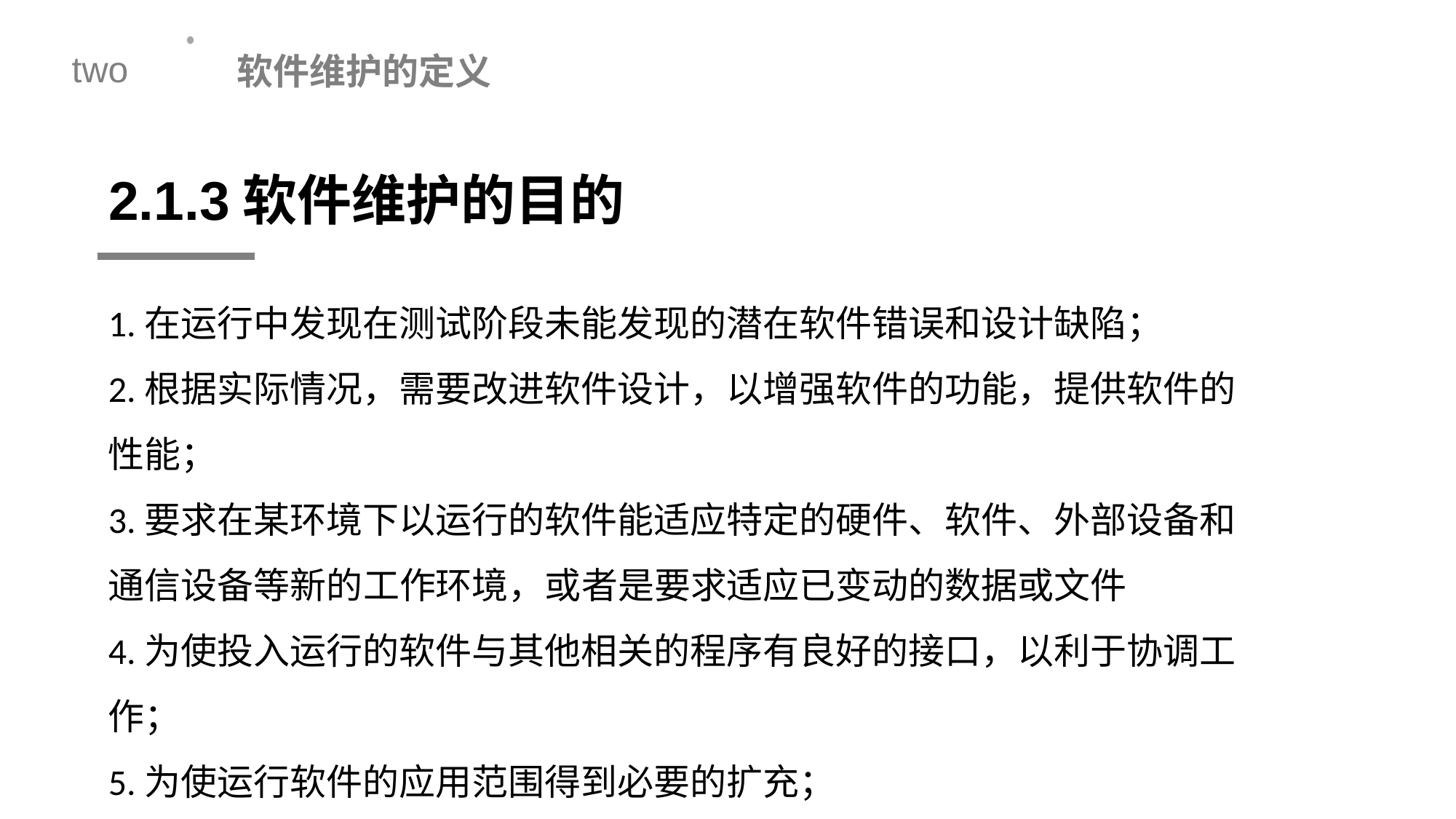

软件维护的定义

two
2.1.3软件维护的目的
1.在运行中发现在测试阶段未能发现的潜在软件错误和设计缺陷；
2.根据实际情况，需要改进软件设计，以增强软件的功能，提供软件的性能；
3.要求在某环境下以运行的软件能适应特定的硬件、软件、外部设备和通信设备等新的工作环境，或者是要求适应已变动的数据或文件
4.为使投入运行的软件与其他相关的程序有良好的接口，以利于协调工作；
5.为使运行软件的应用范围得到必要的扩充；